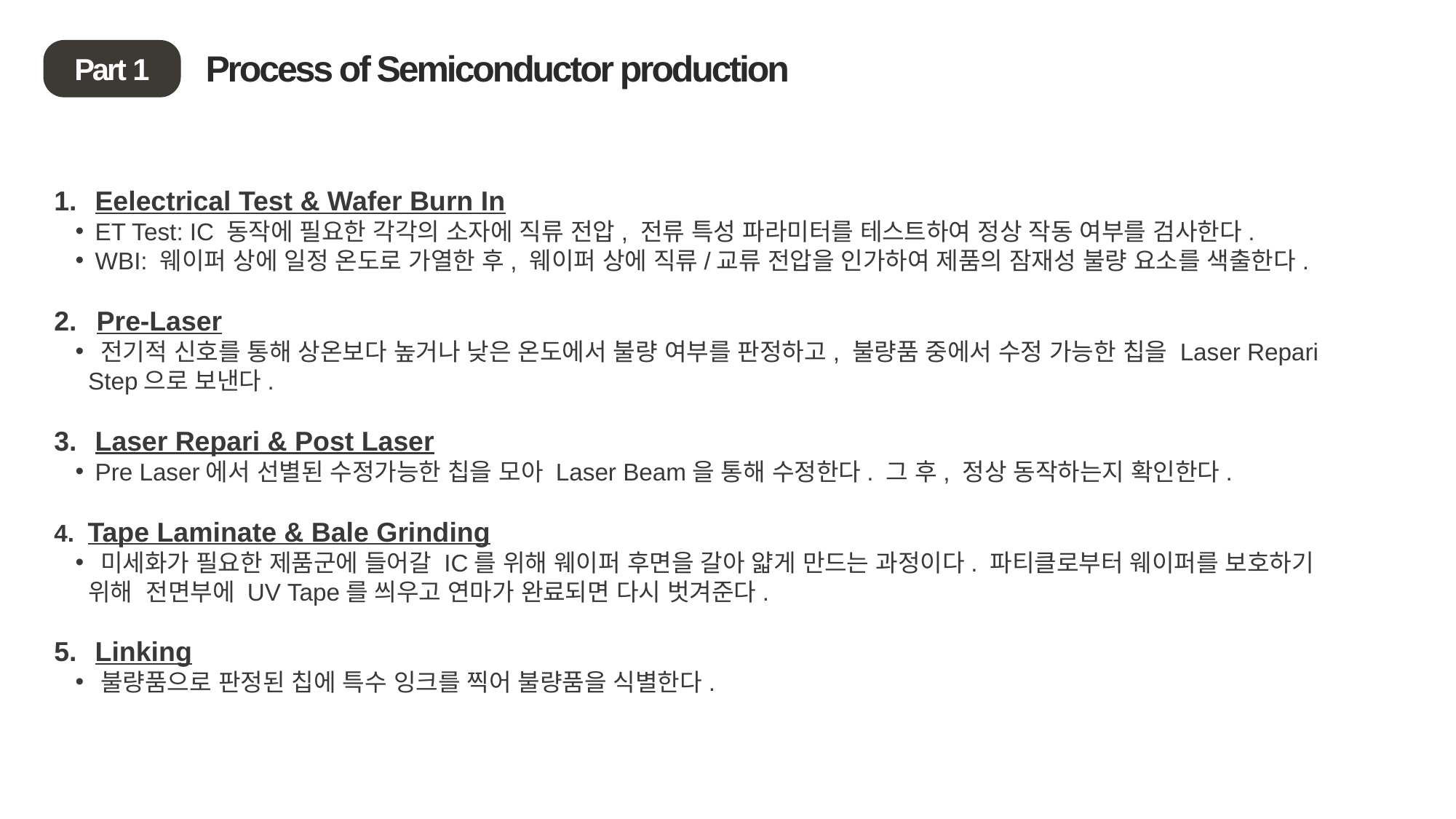

Process of Semiconductor production
Part 1
Eelectrical Test & Wafer Burn In
 ET Test: IC 동작에 필요한 각각의 소자에 직류 전압, 전류 특성 파라미터를 테스트하여 정상 작동 여부를 검사한다.
 WBI: 웨이퍼 상에 일정 온도로 가열한 후, 웨이퍼 상에 직류/교류 전압을 인가하여 제품의 잠재성 불량 요소를 색출한다.

Pre-Laser
 전기적 신호를 통해 상온보다 높거나 낮은 온도에서 불량 여부를 판정하고, 불량품 중에서 수정 가능한 칩을 Laser Repari Step으로 보낸다.

Laser Repari & Post Laser
 Pre Laser에서 선별된 수정가능한 칩을 모아 Laser Beam을 통해 수정한다. 그 후, 정상 동작하는지 확인한다.

4.  Tape Laminate & Bale Grinding
 미세화가 필요한 제품군에 들어갈 IC를 위해 웨이퍼 후면을 갈아 얇게 만드는 과정이다. 파티클로부터 웨이퍼를 보호하기 위해  전면부에 UV Tape를 씌우고 연마가 완료되면 다시 벗겨준다.

Linking
 불량품으로 판정된 칩에 특수 잉크를 찍어 불량품을 식별한다.